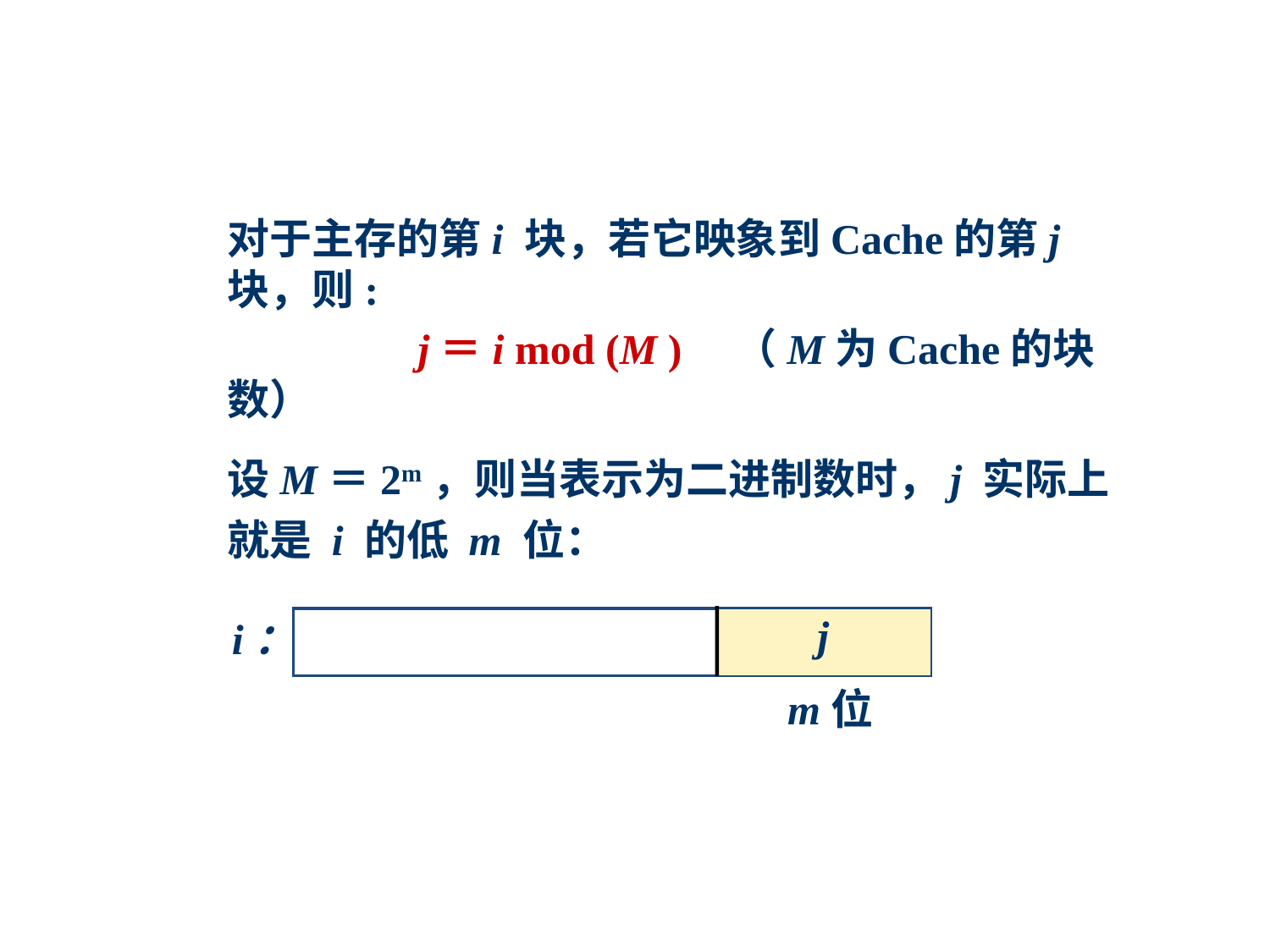

对于主存的第i 块，若它映象到Cache的第j块，则:
                  j＝i mod (M )    （M为Cache的块数）
设M＝2m，则当表示为二进制数时，j 实际上就是 i 的低 m 位：
j
i：

m位